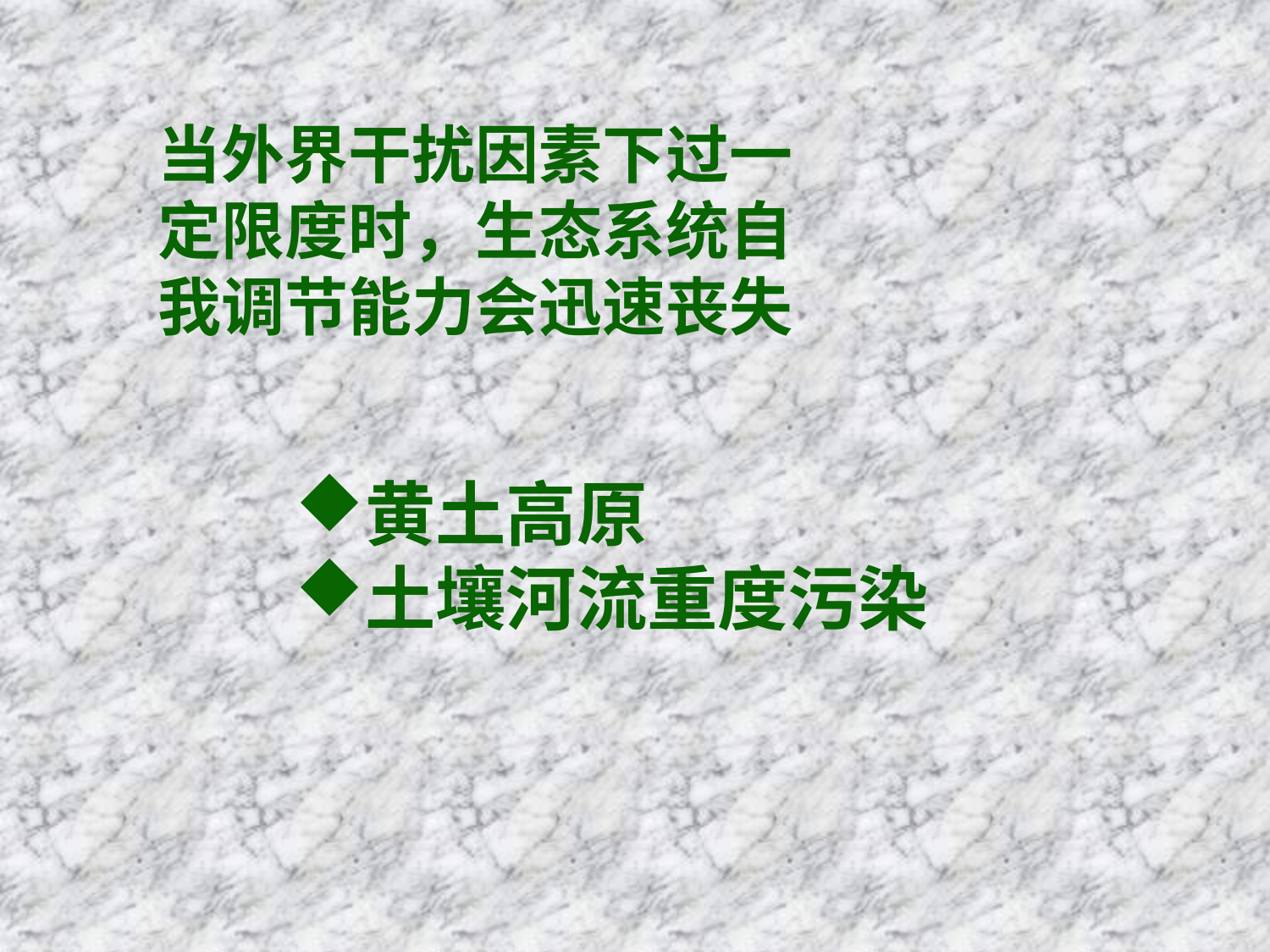

当外界干扰因素下过一定限度时，生态系统自我调节能力会迅速丧失
黄土高原
土壤河流重度污染